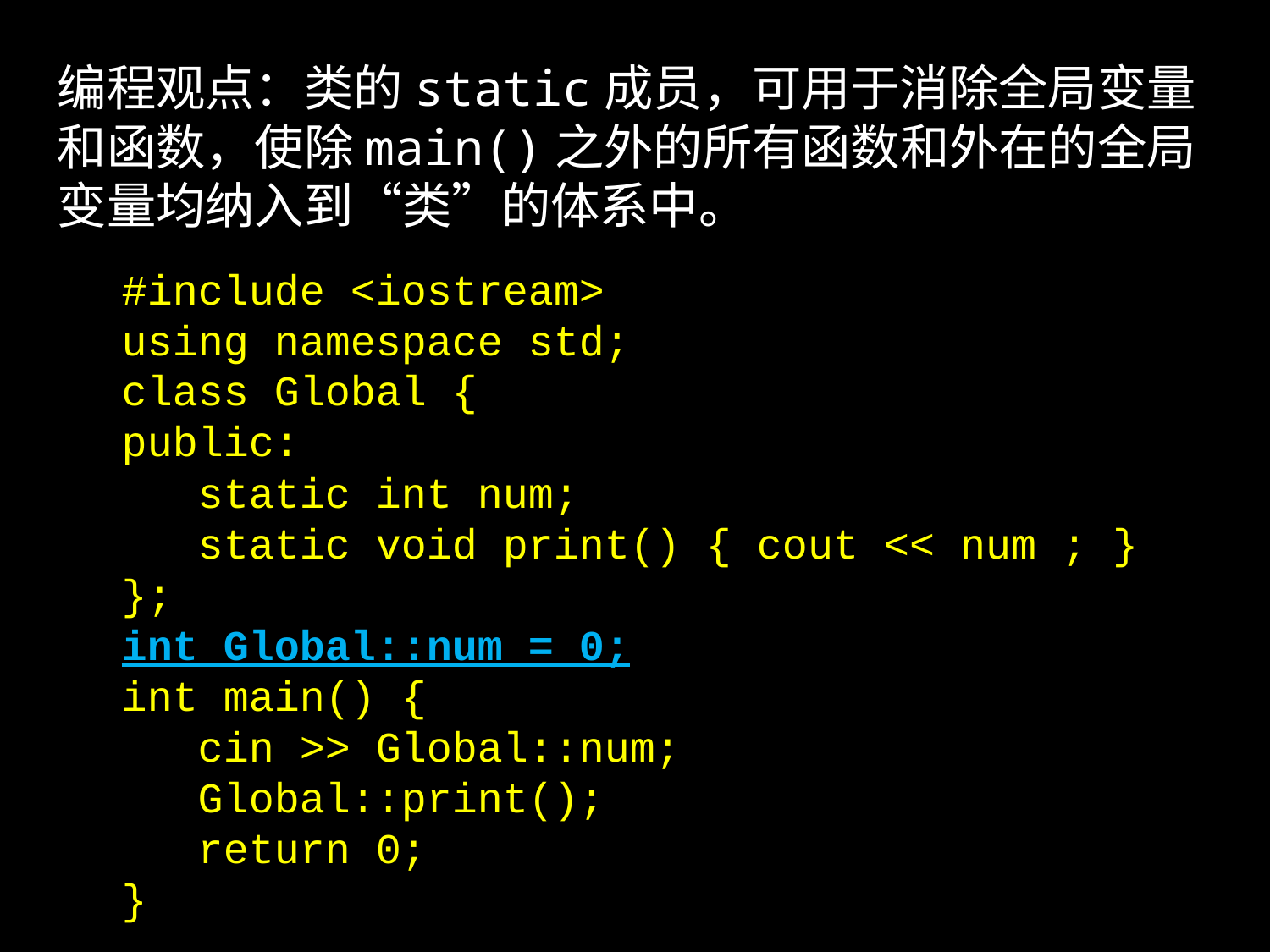

编程观点：类的static成员，可用于消除全局变量和函数，使除main()之外的所有函数和外在的全局变量均纳入到“类”的体系中。
#include <iostream>
using namespace std;
class Global {
public:
   static int num;
   static void print() { cout << num ; }
};
int Global::num = 0;
int main() {
   cin >> Global::num;
   Global::print();
   return 0;
}